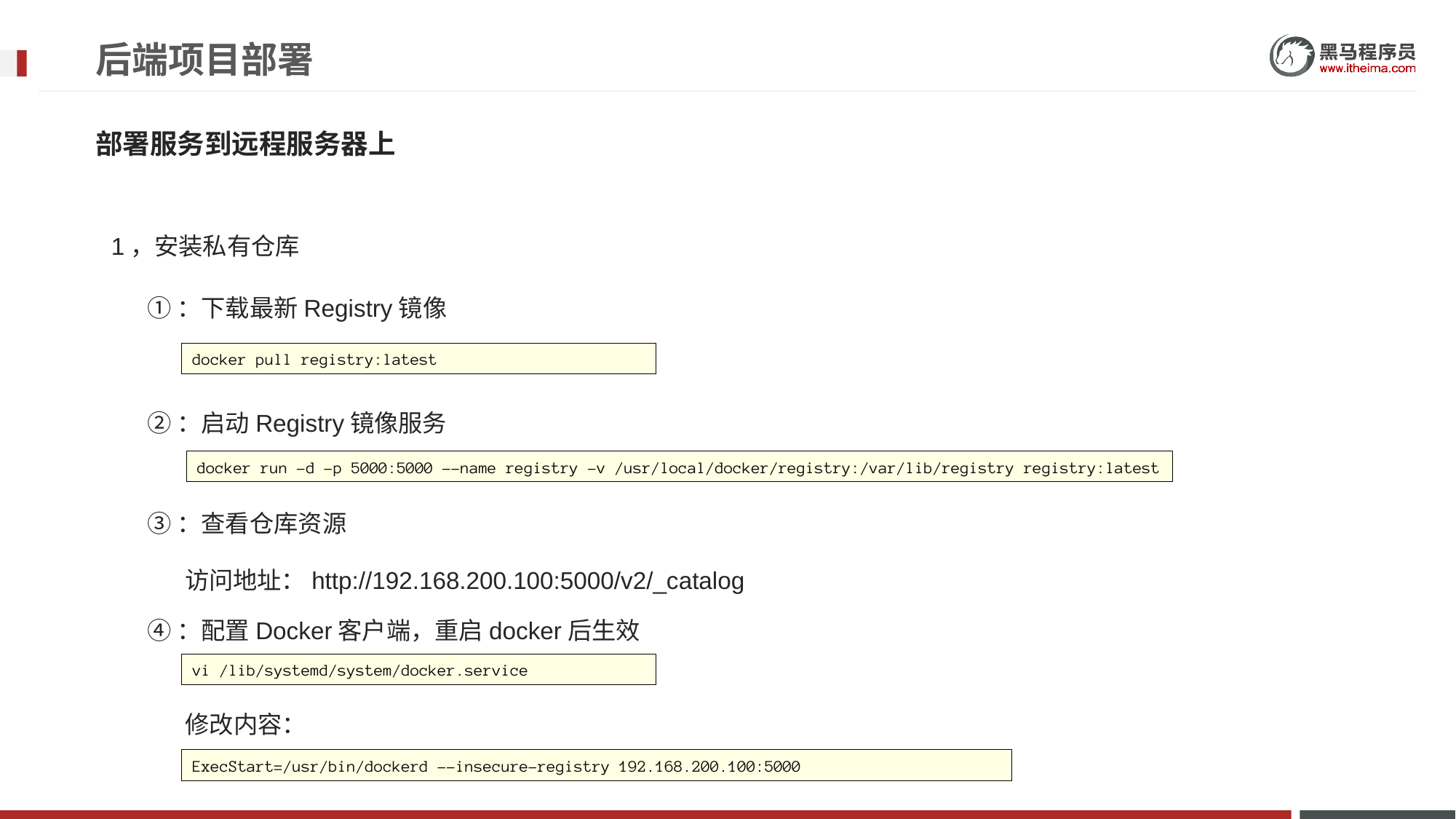

# 后端项目部署
部署服务到远程服务器上
1，安装私有仓库
①：下载最新Registry镜像
docker pull registry:latest
②：启动Registry镜像服务
docker run -d -p 5000:5000 --name registry -v /usr/local/docker/registry:/var/lib/registry registry:latest
③：查看仓库资源
访问地址：http://192.168.200.100:5000/v2/_catalog
④：配置Docker客户端，重启docker后生效
vi /lib/systemd/system/docker.service
修改内容：
ExecStart=/usr/bin/dockerd --insecure-registry 192.168.200.100:5000